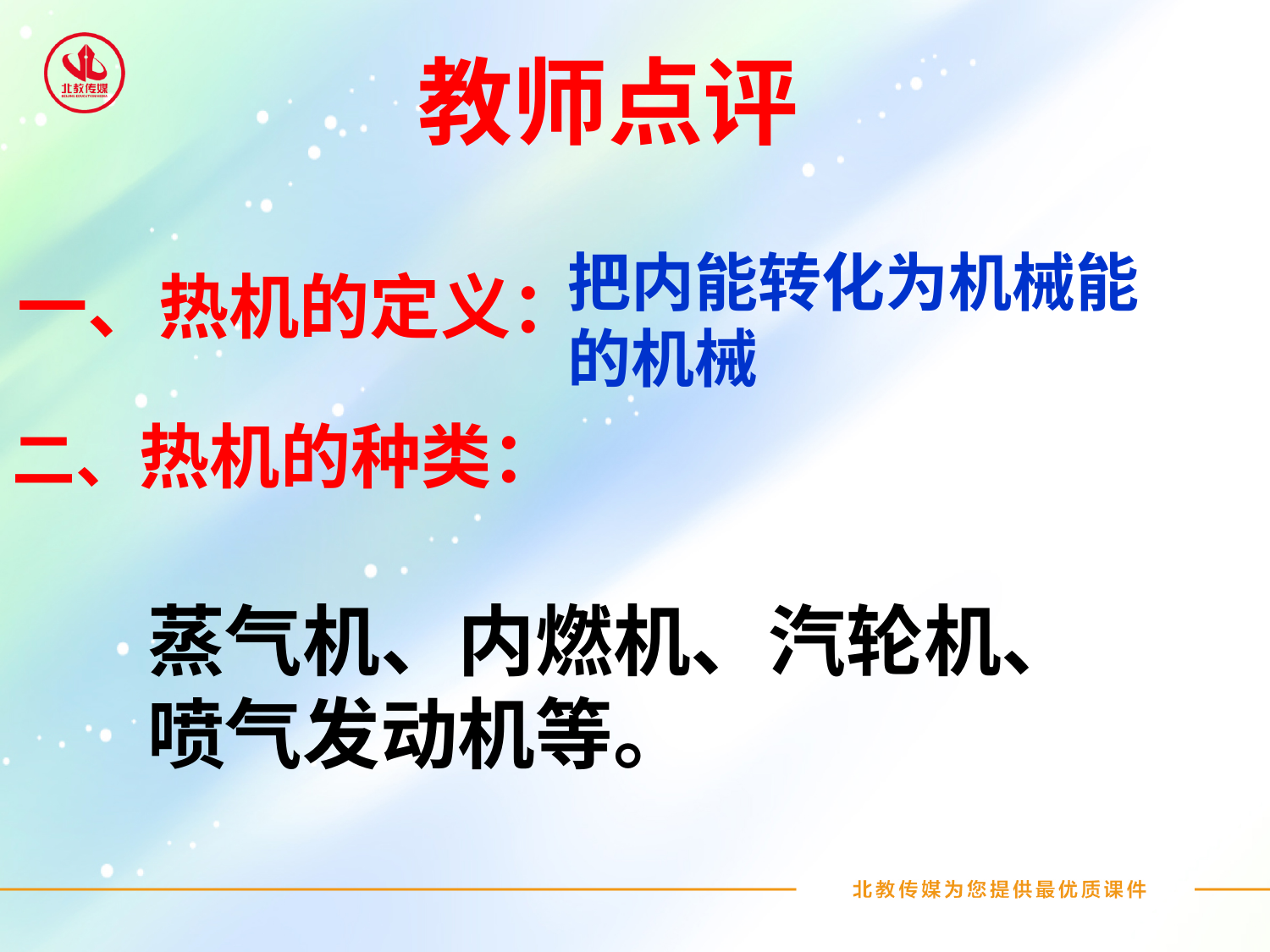

教师点评
把内能转化为机械能的机械
一、热机的定义：
二、热机的种类：
蒸气机、内燃机、汽轮机、
喷气发动机等。